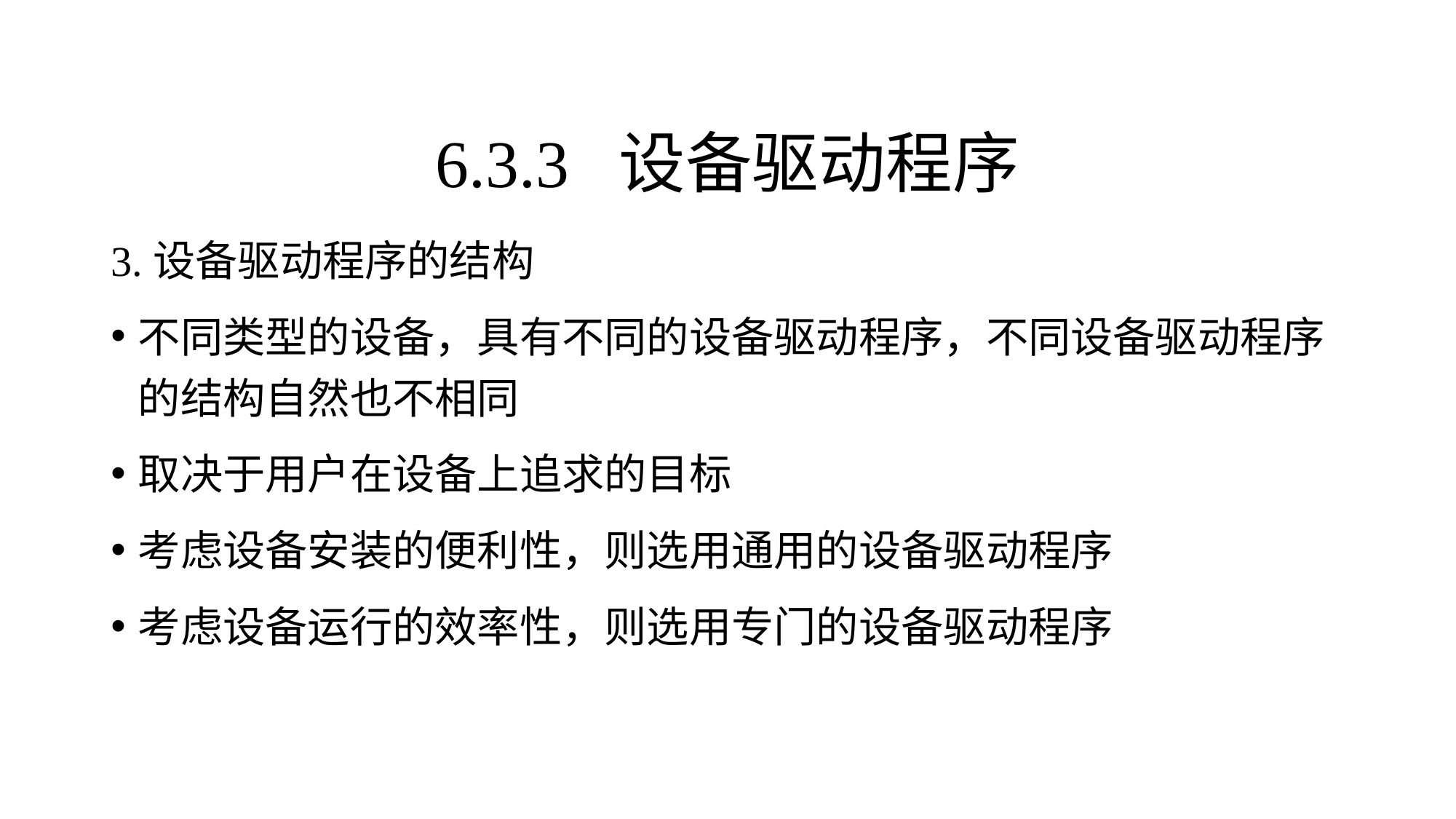

3.设备驱动程序的结构
不同类型的设备，具有不同的设备驱动程序，不同设备驱动程序的结构自然也不相同
取决于用户在设备上追求的目标
考虑设备安装的便利性，则选用通用的设备驱动程序
考虑设备运行的效率性，则选用专门的设备驱动程序
6.3.3  设备驱动程序
8